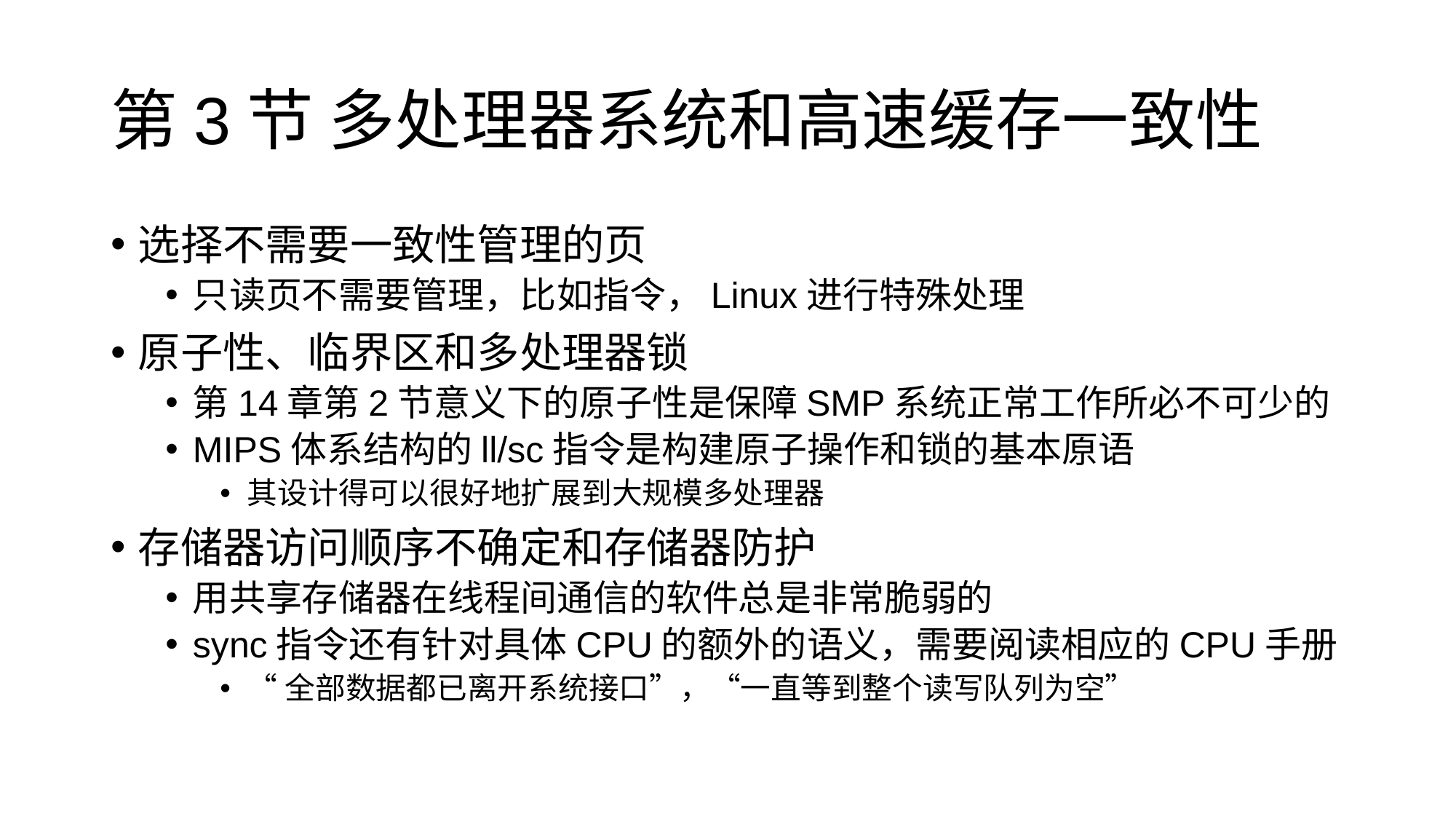

# 第3节 多处理器系统和高速缓存一致性
选择不需要一致性管理的页
只读页不需要管理，比如指令，Linux进行特殊处理
原子性、临界区和多处理器锁
第14章第2节意义下的原子性是保障SMP系统正常工作所必不可少的
MIPS体系结构的ll/sc指令是构建原子操作和锁的基本原语
其设计得可以很好地扩展到大规模多处理器
存储器访问顺序不确定和存储器防护
用共享存储器在线程间通信的软件总是非常脆弱的
sync指令还有针对具体CPU的额外的语义，需要阅读相应的CPU手册
“全部数据都已离开系统接口”，“一直等到整个读写队列为空”